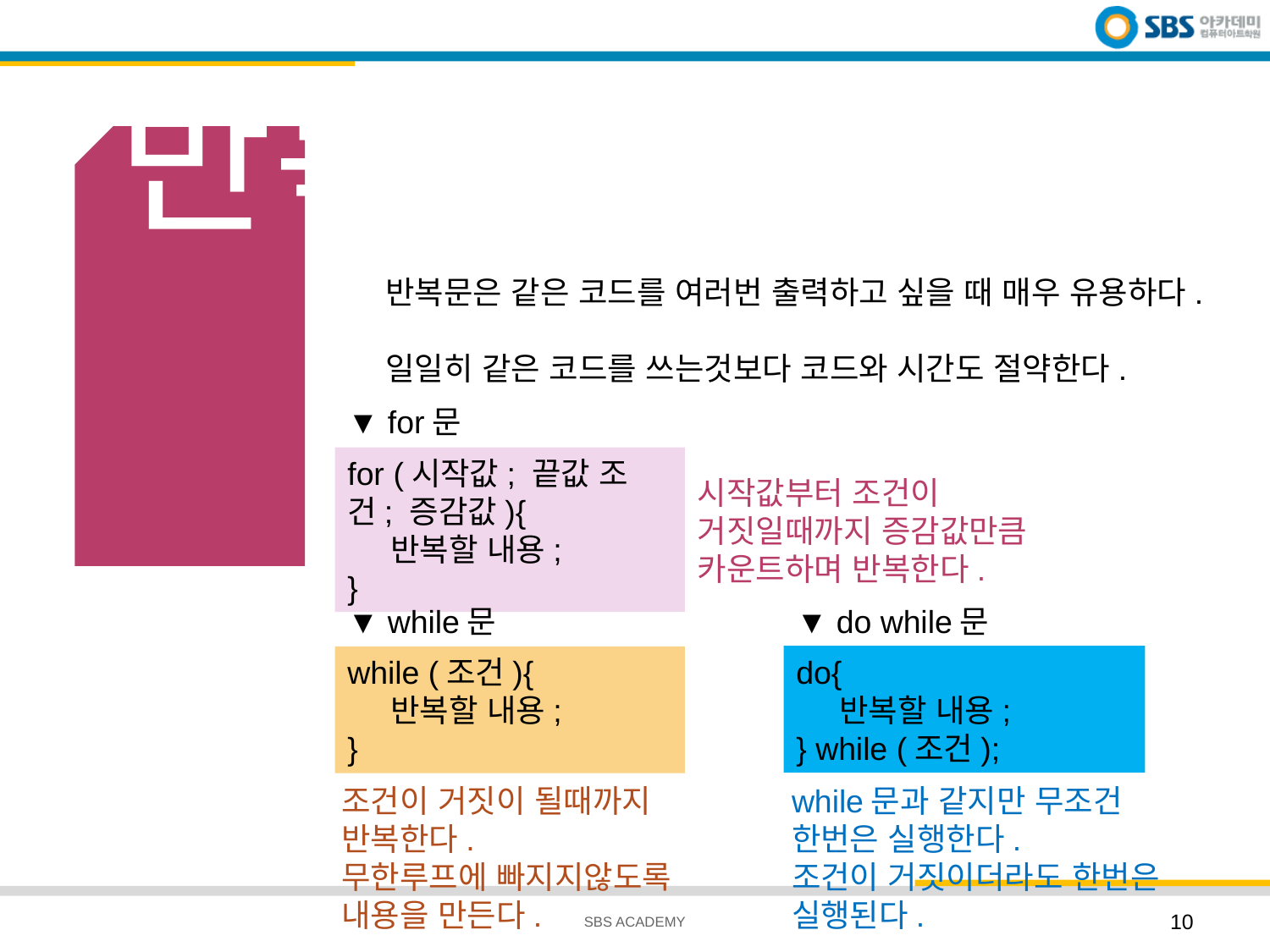

# 반복문

반복문은 같은 코드를 여러번 출력하고 싶을 때 매우 유용하다.
일일히 같은 코드를 쓰는것보다 코드와 시간도 절약한다.
▼ for문
for (시작값; 끝값 조건; 증감값){
    반복할 내용;
}
시작값부터 조건이 거짓일때까지 증감값만큼 카운트하며 반복한다.
▼ while문
▼ do while문
do{
    반복할 내용;
} while (조건);
while (조건){
    반복할 내용;
}
조건이 거짓이 될때까지 반복한다.
무한루프에 빠지지않도록 내용을 만든다.
while문과 같지만 무조건 한번은 실행한다.
조건이 거짓이더라도 한번은 실행된다.
SBS ACADEMY
10